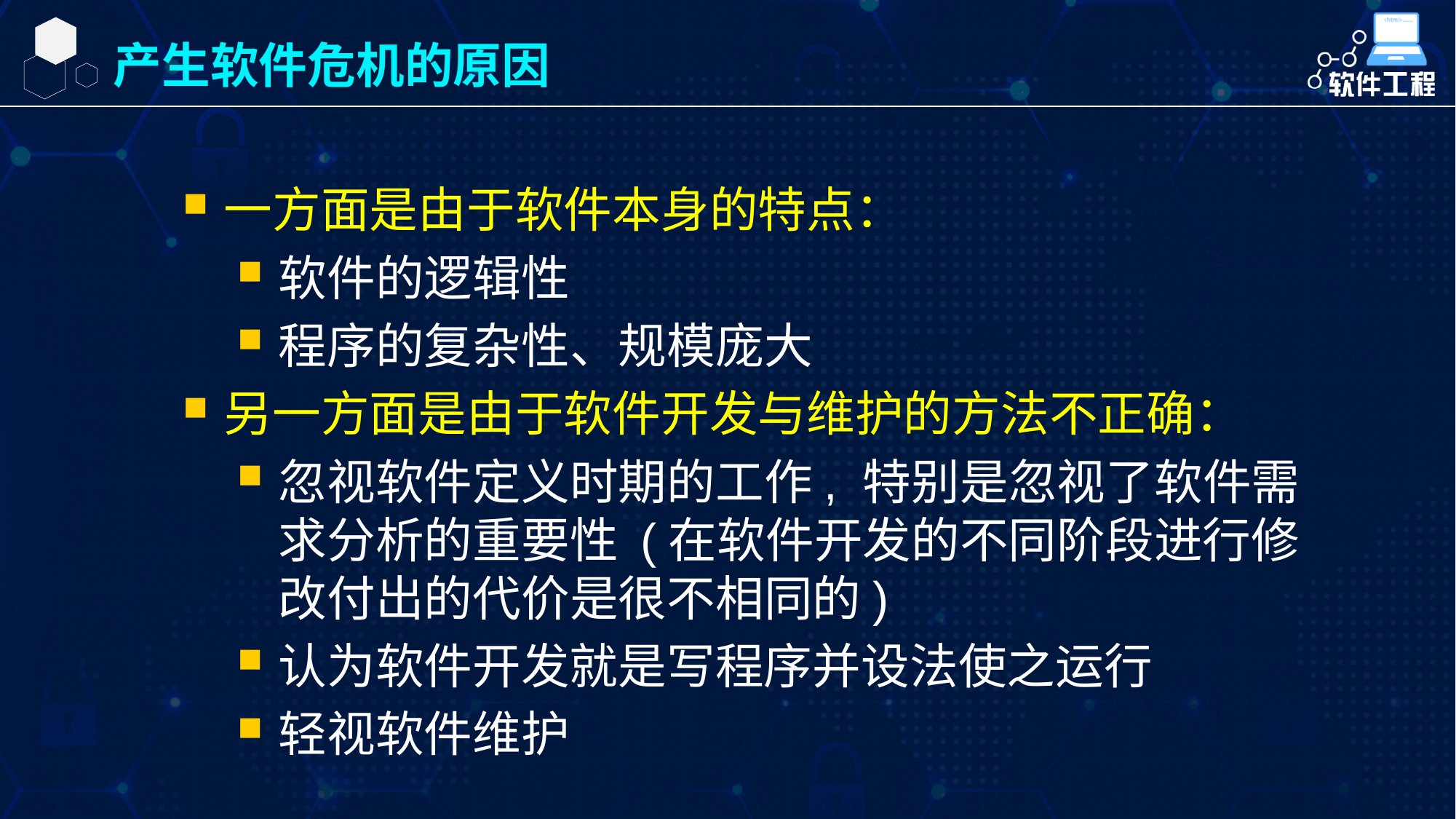

产生软件危机的原因

一方面是由于软件本身的特点：
软件的逻辑性
程序的复杂性、规模庞大
另一方面是由于软件开发与维护的方法不正确：
忽视软件定义时期的工作, 特别是忽视了软件需求分析的重要性 (在软件开发的不同阶段进行修改付出的代价是很不相同的)
认为软件开发就是写程序并设法使之运行
轻视软件维护